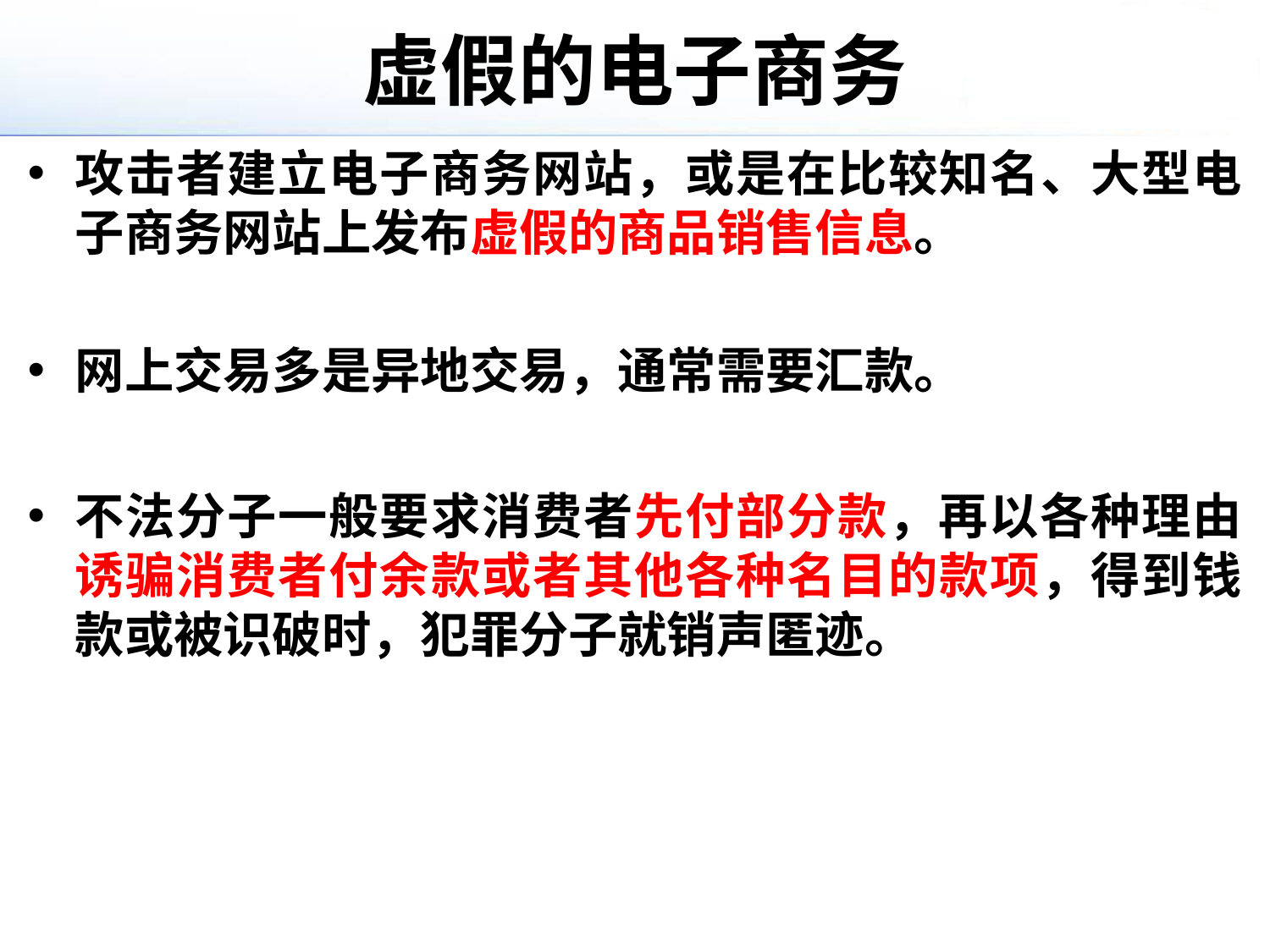

# 虚假的电子商务
攻击者建立电子商务网站，或是在比较知名、大型电子商务网站上发布虚假的商品销售信息。

网上交易多是异地交易，通常需要汇款。

不法分子一般要求消费者先付部分款，再以各种理由诱骗消费者付余款或者其他各种名目的款项，得到钱款或被识破时，犯罪分子就销声匿迹。